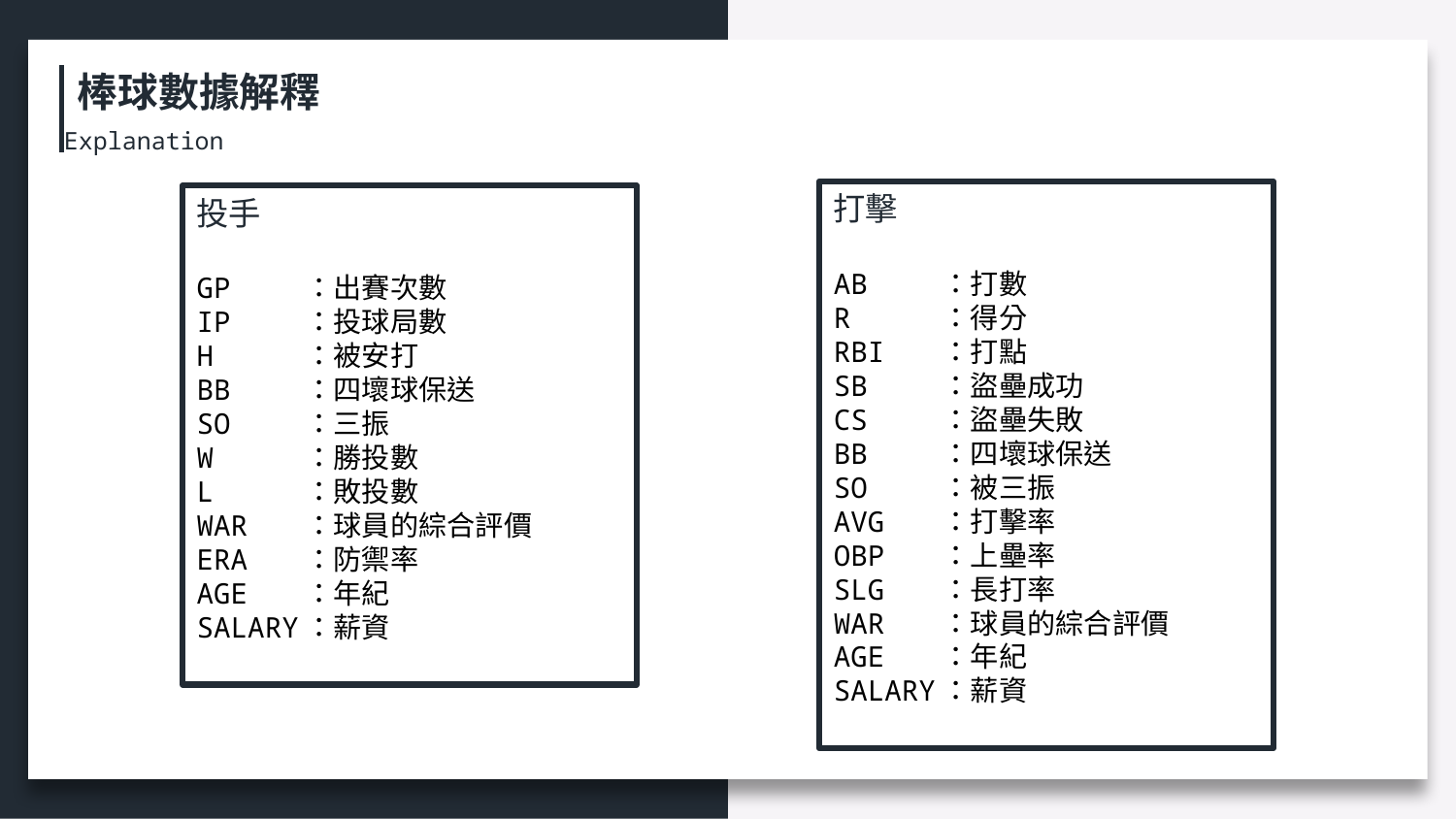

棒球數據解釋
Explanation
打擊

AB    ：打數
R     ：得分
RBI   ：打點
SB    ：盜壘成功
CS    ：盜壘失敗
BB    ：四壞球保送
SO    ：被三振
AVG   ：打擊率
OBP   ：上壘率
SLG   ：長打率
WAR   ：球員的綜合評價
AGE   ：年紀
SALARY：薪資

投手

GP    ：出賽次數
IP    ：投球局數
H     ：被安打
BB    ：四壞球保送
SO    ：三振
W     ：勝投數
L     ：敗投數
WAR   ：球員的綜合評價
ERA   ：防禦率
AGE   ：年紀
SALARY：薪資